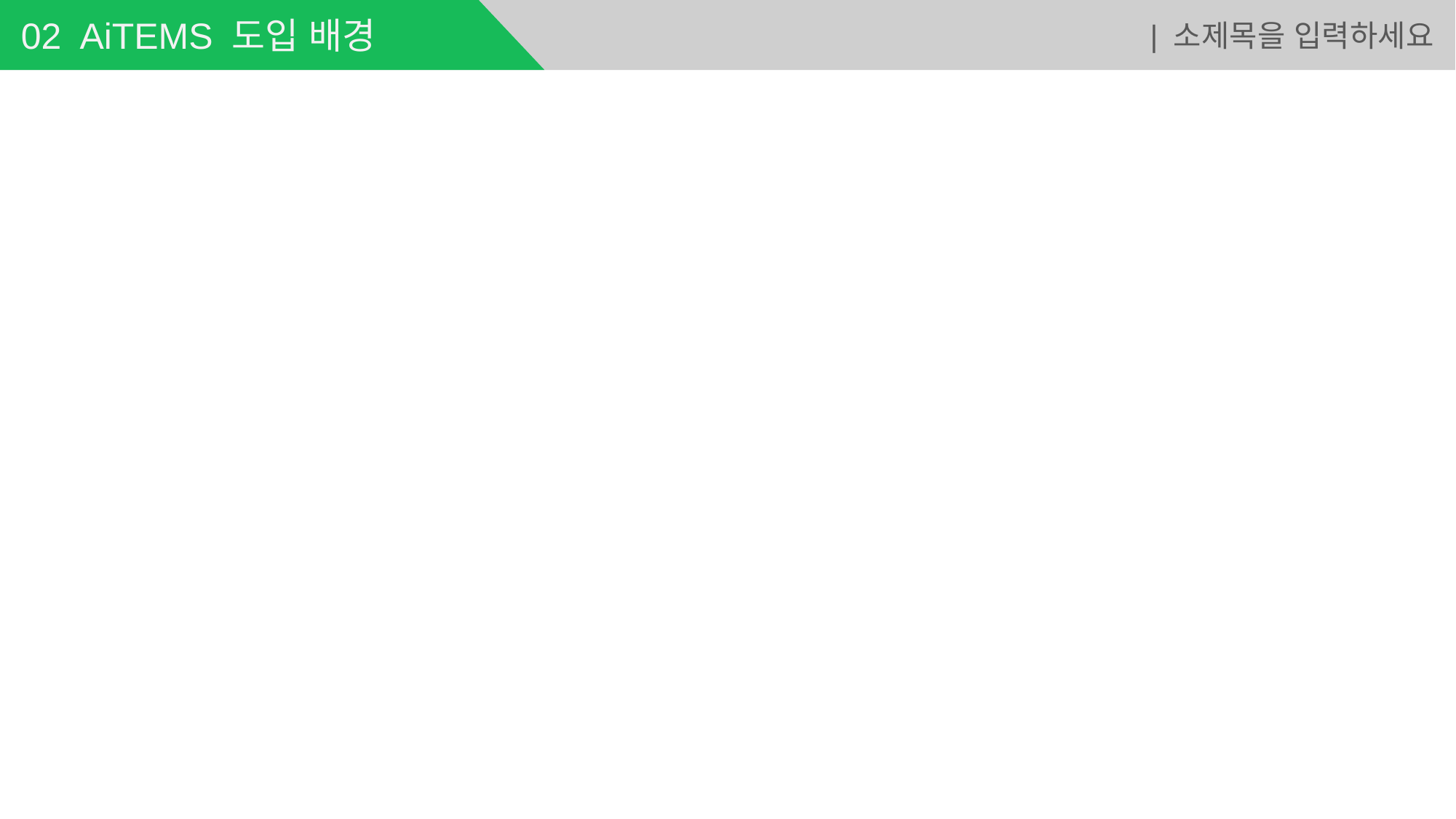

02  AiTEMS 도입 배경
| 소제목을 입력하세요